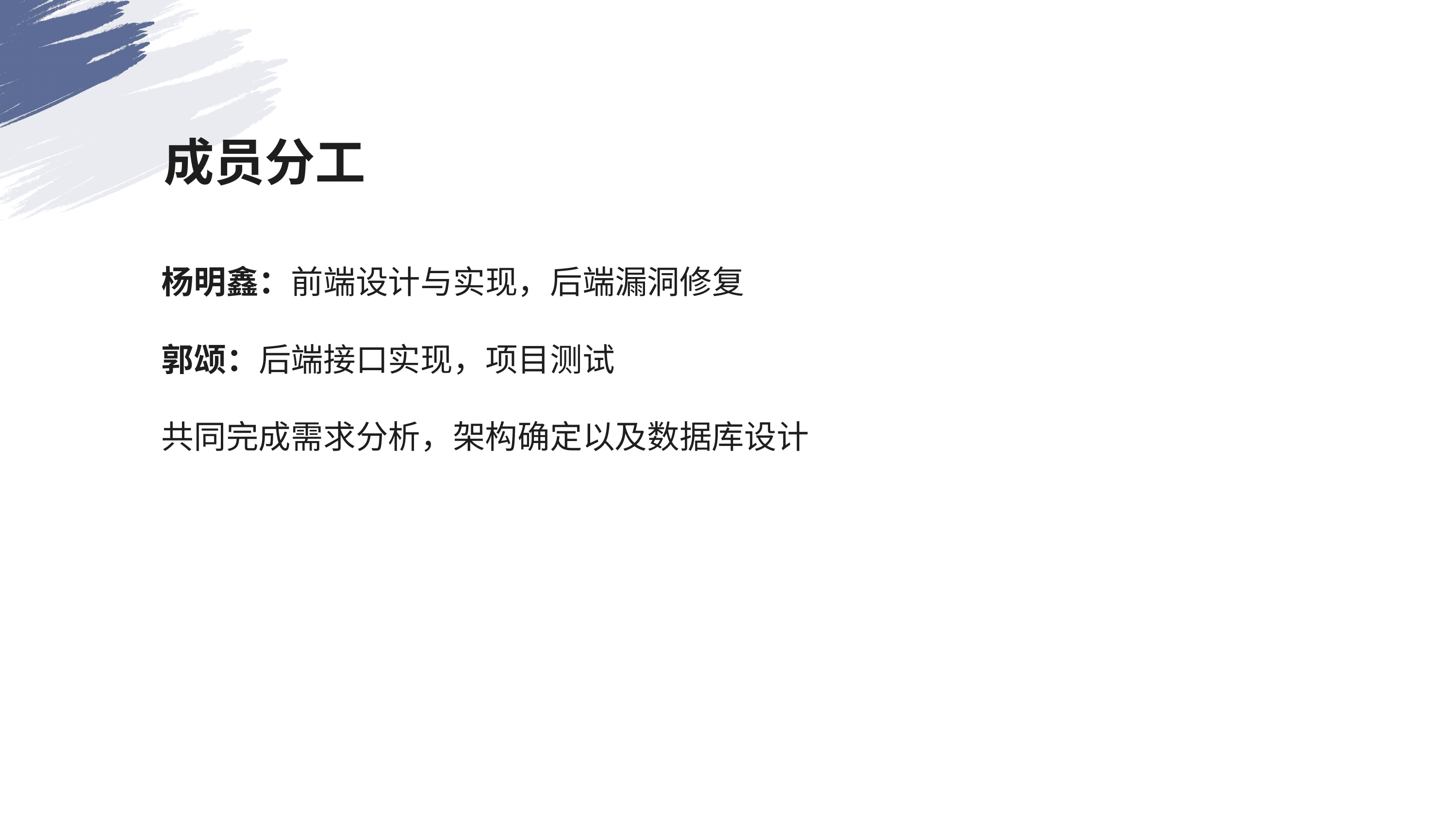

成员分工
杨明鑫：前端设计与实现，后端漏洞修复

郭颂：后端接口实现，项目测试

共同完成需求分析，架构确定以及数据库设计